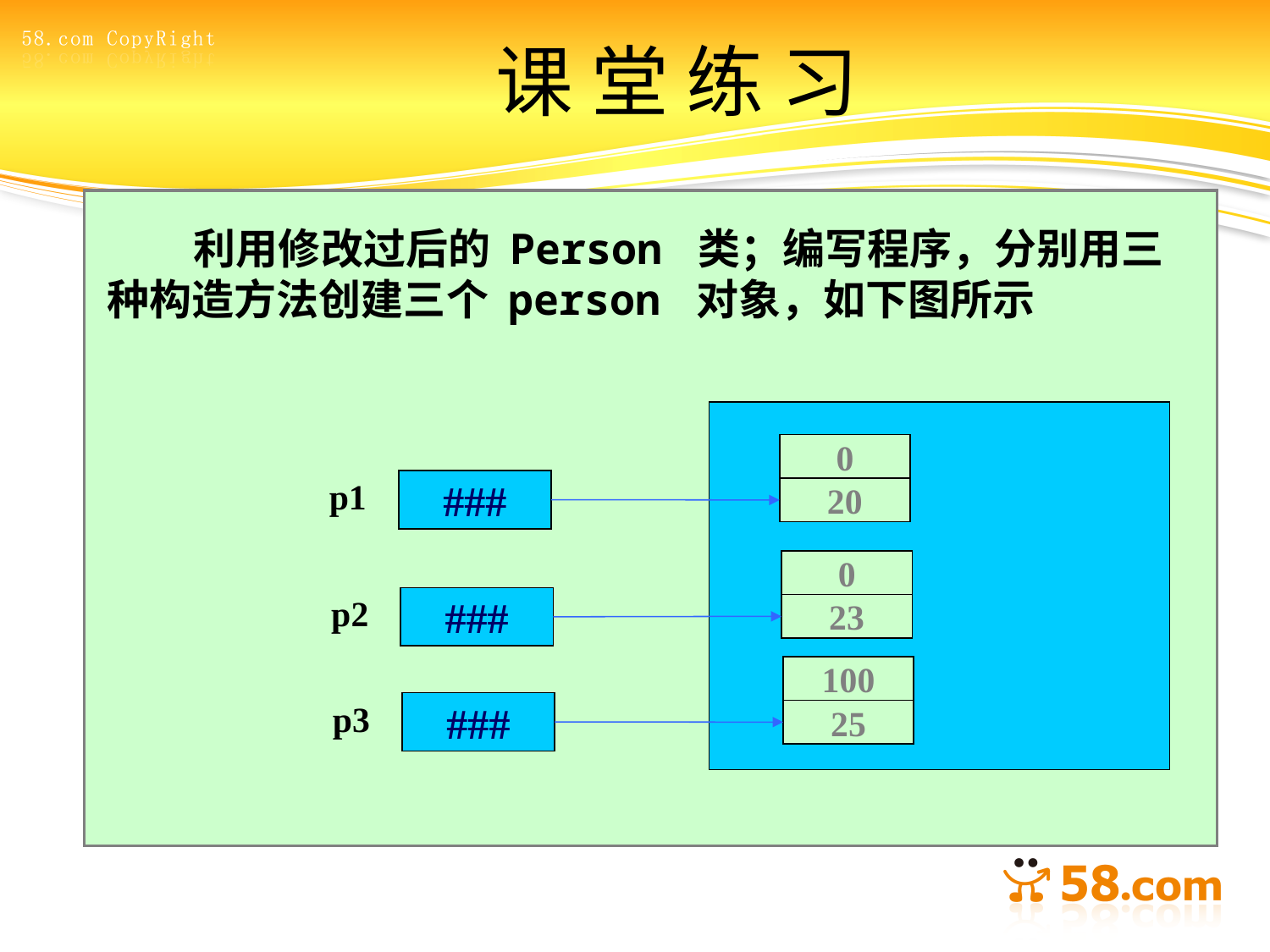

# 课 堂 练 习

        利用修改过后的 Person 类；编写程序，分别用三种构造方法创建三个 person 对象，如下图所示

0
20
p1
###
0
23
p2
###
100
25
p3
###